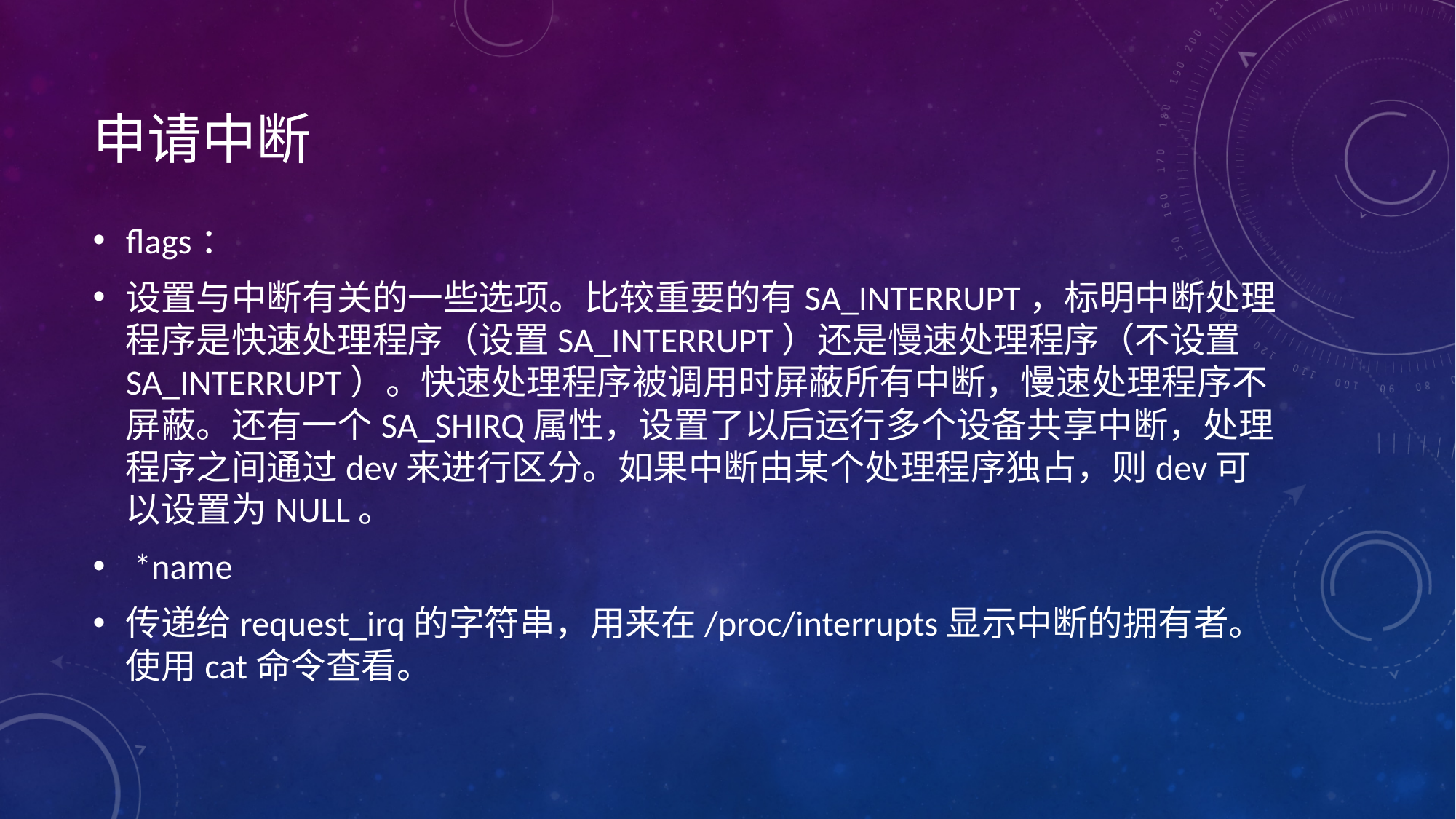

# 申请中断
flags：
设置与中断有关的一些选项。比较重要的有SA_INTERRUPT，标明中断处理程序是快速处理程序（设置SA_INTERRUPT）还是慢速处理程序（不设置SA_INTERRUPT）。快速处理程序被调用时屏蔽所有中断，慢速处理程序不屏蔽。还有一个SA_SHIRQ属性，设置了以后运行多个设备共享中断，处理程序之间通过dev来进行区分。如果中断由某个处理程序独占，则dev可以设置为NULL。
 *name
传递给request_irq的字符串，用来在/proc/interrupts显示中断的拥有者。使用cat命令查看。